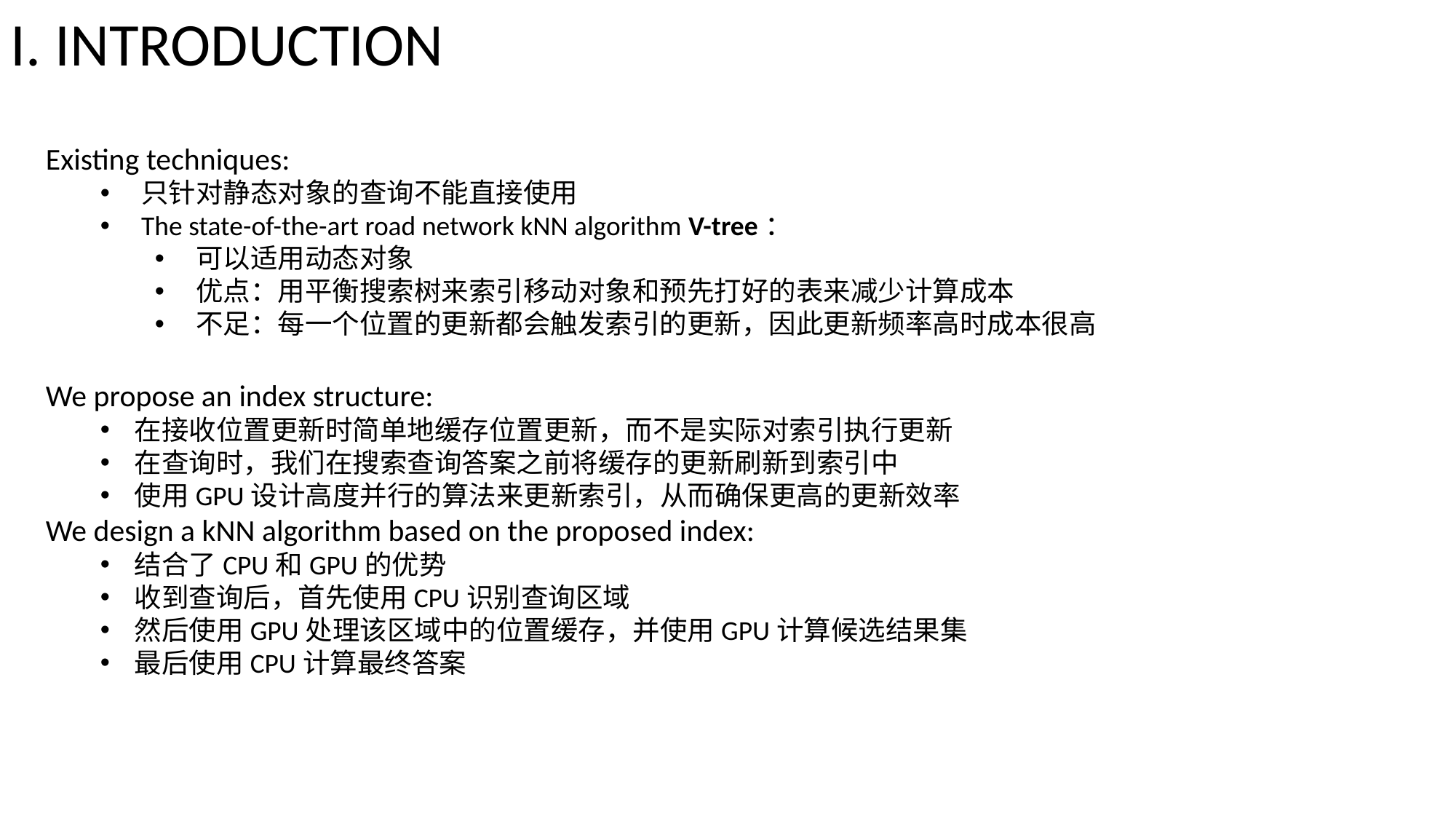

I. INTRODUCTION
Existing techniques:
只针对静态对象的查询不能直接使用
The state-of-the-art road network kNN algorithm V-tree：
可以适用动态对象
优点：用平衡搜索树来索引移动对象和预先打好的表来减少计算成本
不足：每一个位置的更新都会触发索引的更新，因此更新频率高时成本很高

We propose an index structure:
在接收位置更新时简单地缓存位置更新，而不是实际对索引执行更新
在查询时，我们在搜索查询答案之前将缓存的更新刷新到索引中
使用GPU设计高度并行的算法来更新索引，从而确保更高的更新效率
We design a kNN algorithm based on the proposed index:
结合了CPU和GPU的优势
收到查询后，首先使用CPU识别查询区域
然后使用GPU处理该区域中的位置缓存，并使用GPU计算候选结果集
最后使用CPU计算最终答案